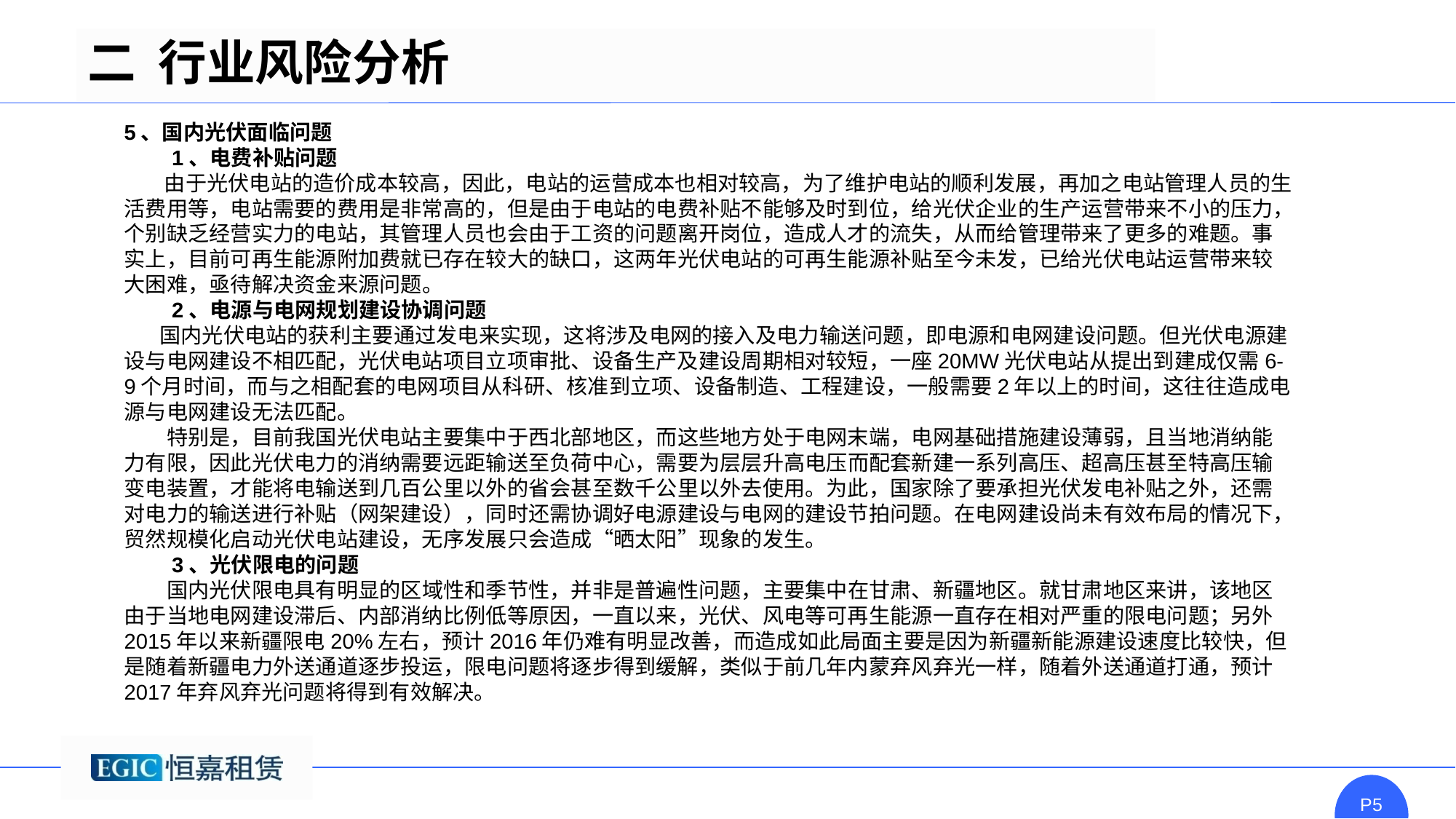

二  行业风险分析
5、国内光伏面临问题
　　1、电费补贴问题
　    由于光伏电站的造价成本较高，因此，电站的运营成本也相对较高，为了维护电站的顺利发展，再加之电站管理人员的生活费用等，电站需要的费用是非常高的，但是由于电站的电费补贴不能够及时到位，给光伏企业的生产运营带来不小的压力，个别缺乏经营实力的电站，其管理人员也会由于工资的问题离开岗位，造成人才的流失，从而给管理带来了更多的难题。事实上，目前可再生能源附加费就已存在较大的缺口，这两年光伏电站的可再生能源补贴至今未发，已给光伏电站运营带来较大困难，亟待解决资金来源问题。
　　2、电源与电网规划建设协调问题
　   国内光伏电站的获利主要通过发电来实现，这将涉及电网的接入及电力输送问题，即电源和电网建设问题。但光伏电源建设与电网建设不相匹配，光伏电站项目立项审批、设备生产及建设周期相对较短，一座20MW光伏电站从提出到建成仅需6-9个月时间，而与之相配套的电网项目从科研、核准到立项、设备制造、工程建设，一般需要2年以上的时间，这往往造成电源与电网建设无法匹配。
　　特别是，目前我国光伏电站主要集中于西北部地区，而这些地方处于电网末端，电网基础措施建设薄弱，且当地消纳能力有限，因此光伏电力的消纳需要远距输送至负荷中心，需要为层层升高电压而配套新建一系列高压、超高压甚至特高压输变电装置，才能将电输送到几百公里以外的省会甚至数千公里以外去使用。为此，国家除了要承担光伏发电补贴之外，还需对电力的输送进行补贴（网架建设），同时还需协调好电源建设与电网的建设节拍问题。在电网建设尚未有效布局的情况下，贸然规模化启动光伏电站建设，无序发展只会造成“晒太阳”现象的发生。
　　3、光伏限电的问题
　　国内光伏限电具有明显的区域性和季节性，并非是普遍性问题，主要集中在甘肃、新疆地区。就甘肃地区来讲，该地区由于当地电网建设滞后、内部消纳比例低等原因，一直以来，光伏、风电等可再生能源一直存在相对严重的限电问题；另外2015年以来新疆限电20%左右，预计2016年仍难有明显改善，而造成如此局面主要是因为新疆新能源建设速度比较快，但是随着新疆电力外送通道逐步投运，限电问题将逐步得到缓解，类似于前几年内蒙弃风弃光一样，随着外送通道打通，预计2017年弃风弃光问题将得到有效解决。